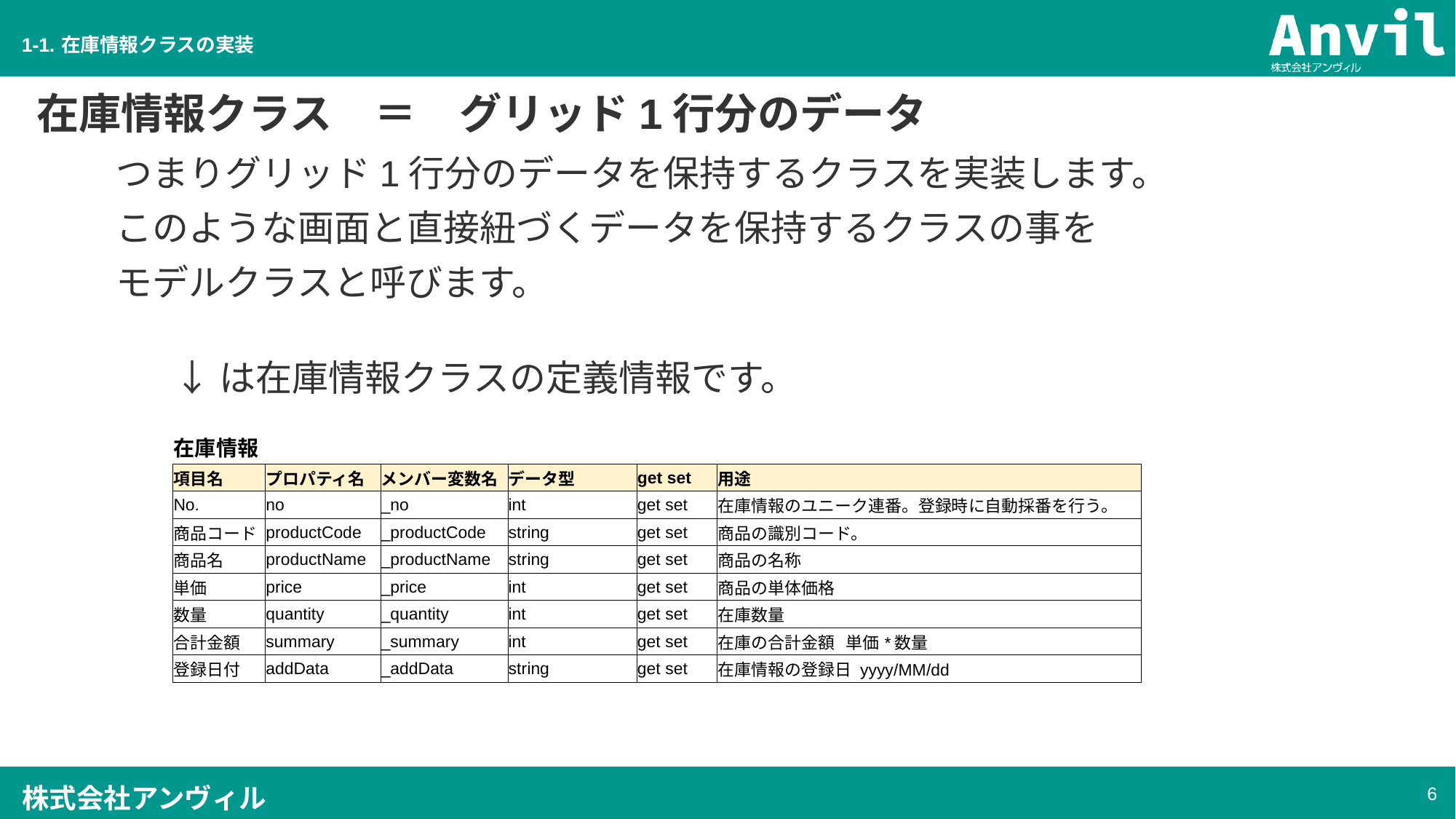

# 1-1. 在庫情報クラスの実装
在庫情報クラス　＝　グリッド1行分のデータ

つまりグリッド1行分のデータを保持するクラスを実装します。
このような画面と直接紐づくデータを保持するクラスの事を
モデルクラスと呼びます。

↓は在庫情報クラスの定義情報です。

| 在庫情報 |  |  |  |  |  |
| --- | --- | --- | --- | --- | --- |
| 項目名 | プロパティ名 | メンバー変数名 | データ型 | get set | 用途 |
| No. | no | \_no | int | get set | 在庫情報のユニーク連番。登録時に自動採番を行う。 |
| 商品コード | productCode | \_productCode | string | get set | 商品の識別コード。 |
| 商品名 | productName | \_productName | string | get set | 商品の名称 |
| 単価 | price | \_price | int | get set | 商品の単体価格 |
| 数量 | quantity | \_quantity | int | get set | 在庫数量 |
| 合計金額 | summary | \_summary | int | get set | 在庫の合計金額 単価\*数量 |
| 登録日付 | addData | \_addData | string | get set | 在庫情報の登録日 yyyy/MM/dd |
6